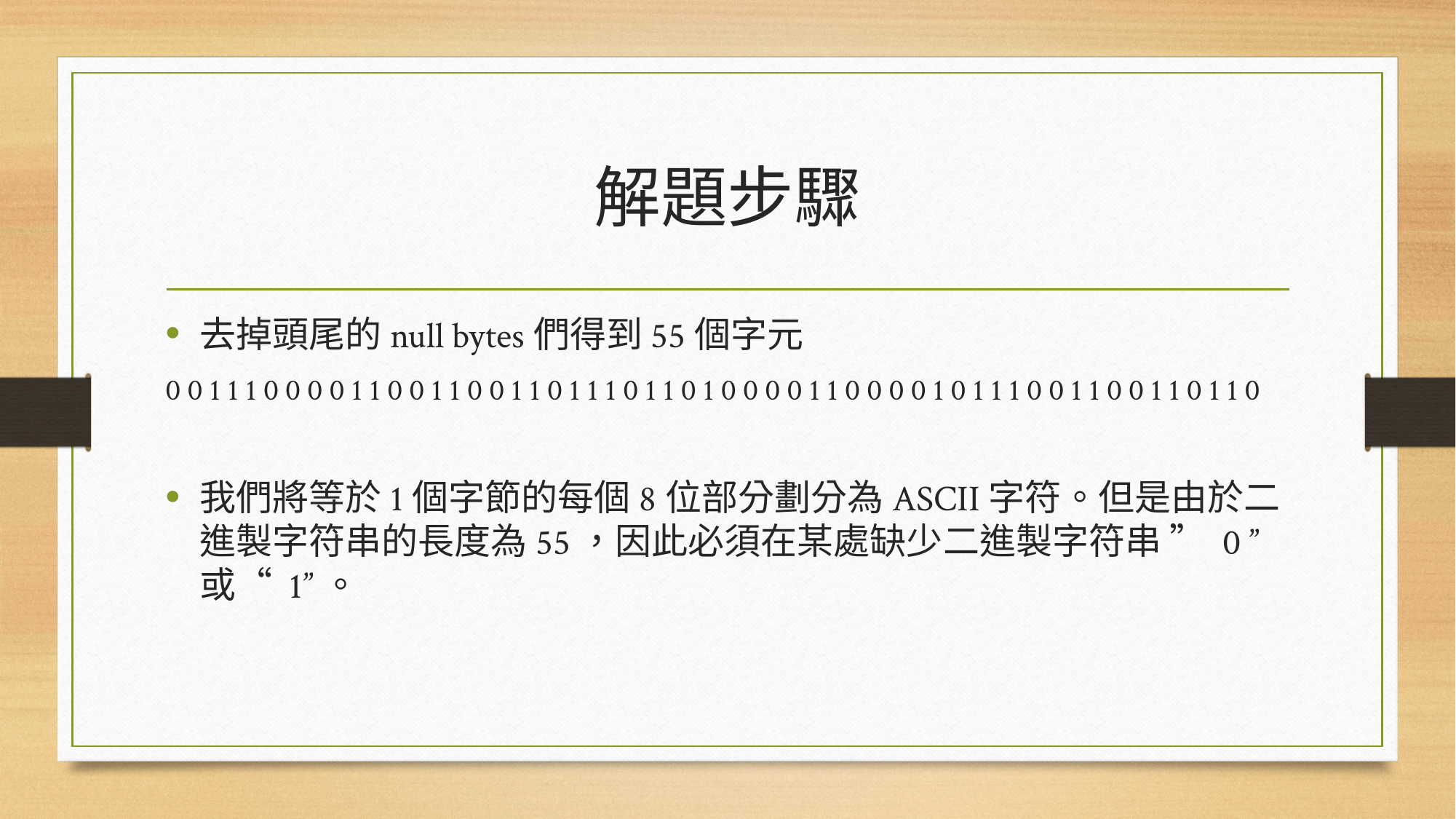

# 解題步驟
去掉頭尾的null bytes們得到55個字元
0 0 1 1 1 0 0 0 0 1 1 0 0 1 1 0 0 1 1 0 1 1 1 0 1 1 0 1 0 0 0 0 1 1 0 0 0 0 1 0 1 1 1 0 0 1 1 0 0 1 1 0 1 1 0

我們將等於1個字節的每個8位部分劃分為ASCII字符。但是由於二進製字符串的長度為55，因此必須在某處缺少二進製字符串 ” 0 ” 或“ 1”。